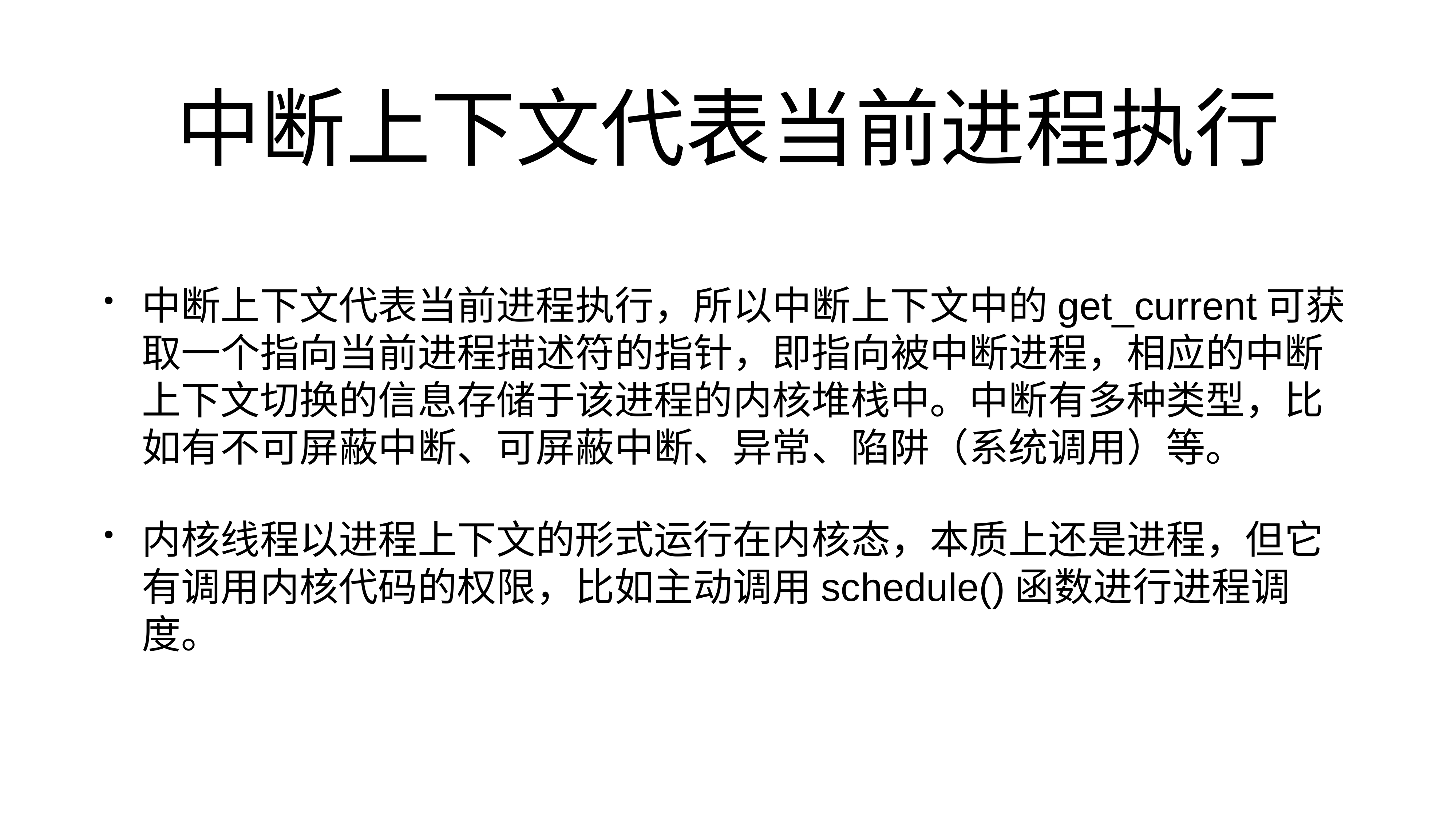

# 中断上下文代表当前进程执行
中断上下文代表当前进程执行，所以中断上下文中的get_current可获取一个指向当前进程描述符的指针，即指向被中断进程，相应的中断上下文切换的信息存储于该进程的内核堆栈中。中断有多种类型，比如有不可屏蔽中断、可屏蔽中断、异常、陷阱（系统调用）等。
内核线程以进程上下文的形式运行在内核态，本质上还是进程，但它有调用内核代码的权限，比如主动调用schedule()函数进行进程调度。